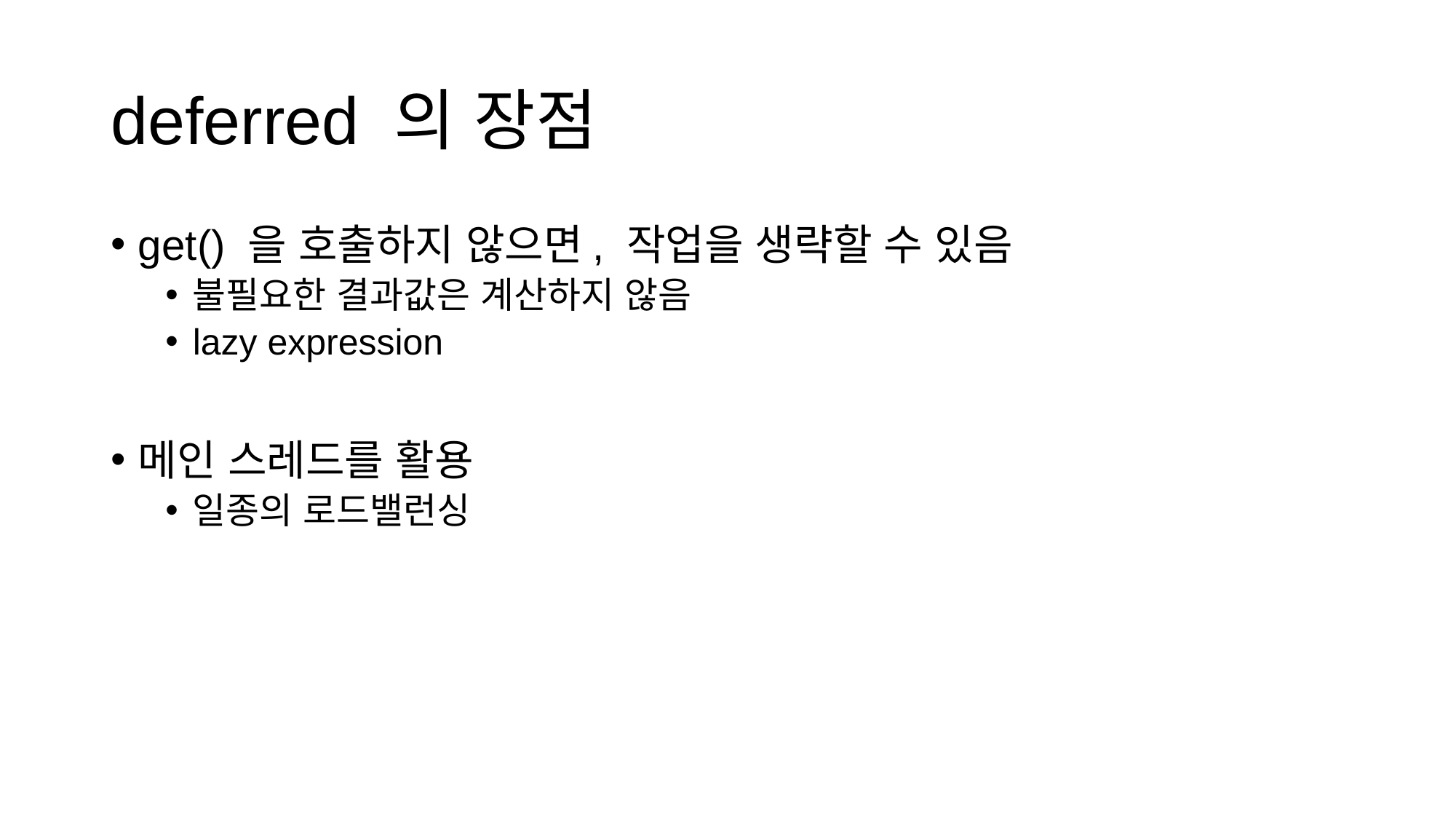

# deferred 의 장점
get() 을 호출하지 않으면, 작업을 생략할 수 있음
불필요한 결과값은 계산하지 않음
lazy expression

메인 스레드를 활용
일종의 로드밸런싱